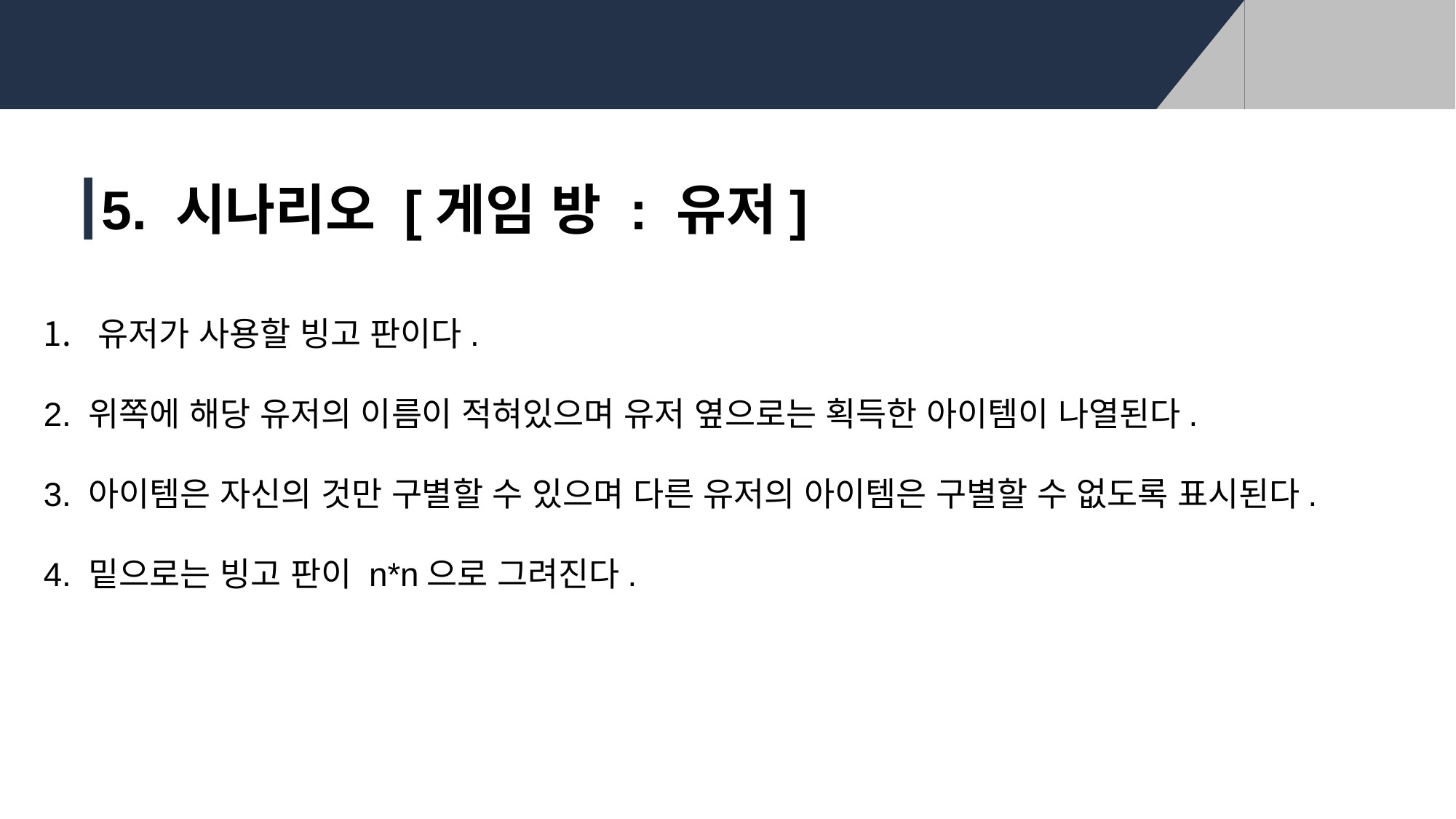

5. 시나리오 [게임 방 : 유저]

유저가 사용할 빙고 판이다.

2. 위쪽에 해당 유저의 이름이 적혀있으며 유저 옆으로는 획득한 아이템이 나열된다.

3. 아이템은 자신의 것만 구별할 수 있으며 다른 유저의 아이템은 구별할 수 없도록 표시된다.

4. 밑으로는 빙고 판이 n*n으로 그려진다.